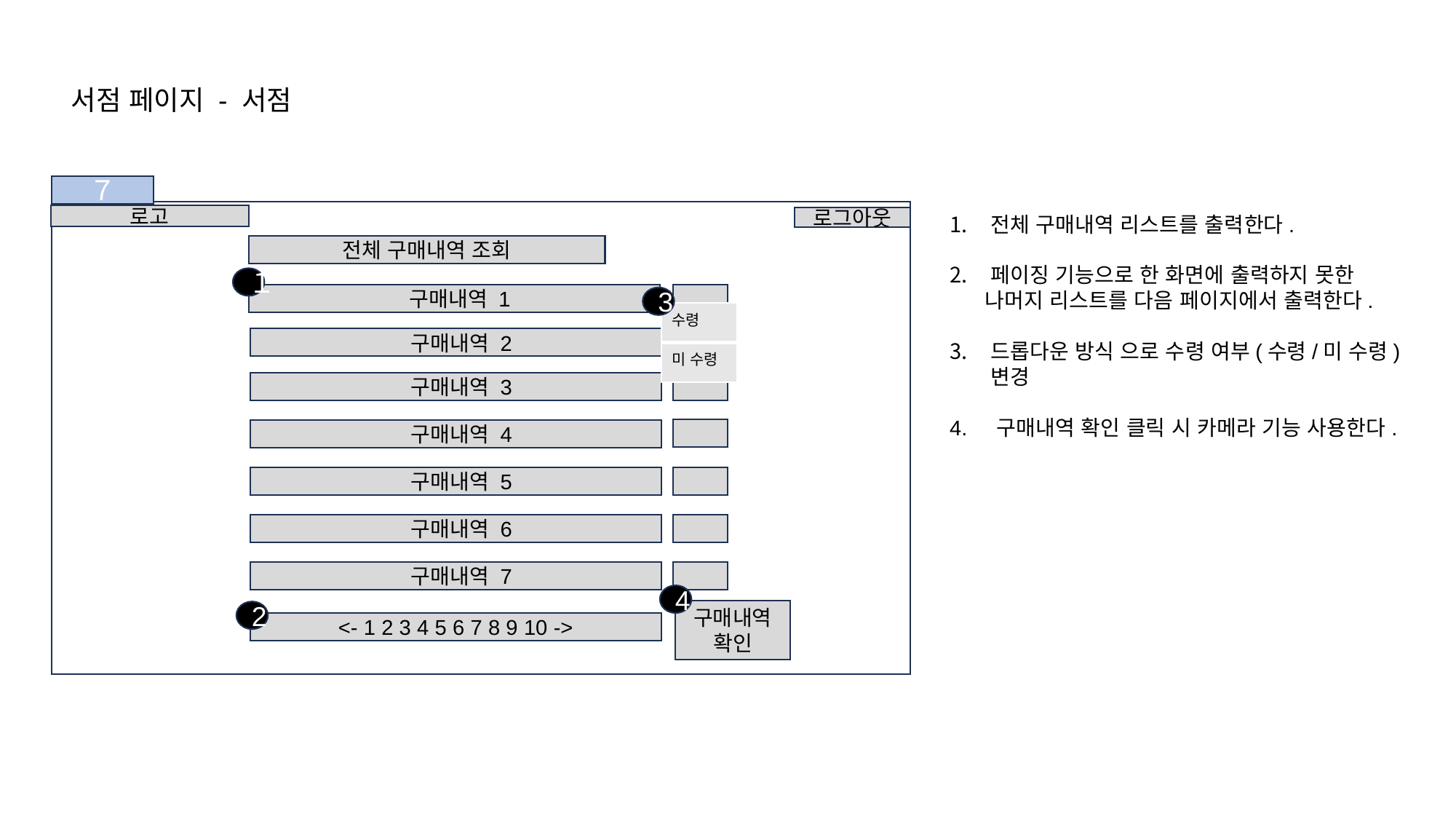

서점 페이지 - 서점
７

로고
전체 구매내역 리스트를 출력한다.

페이징 기능으로 한 화면에 출력하지 못한
     나머지 리스트를 다음 페이지에서 출력한다.

드롭다운 방식 으로 수령 여부(수령/미 수령)
      변경

4.    구매내역 확인 클릭 시 카메라 기능 사용한다.
로그아웃
전체 구매내역 조회
１
 구매내역 1

3
| 수령 |
| --- |
| 미 수령 |
 구매내역 2

 구매내역 3

 구매내역 4
 구매내역 5

 구매내역 6

 구매내역 7

4
구매내역 확인
2
<- 1 2 3 4 5 6 7 8 9 10 ->